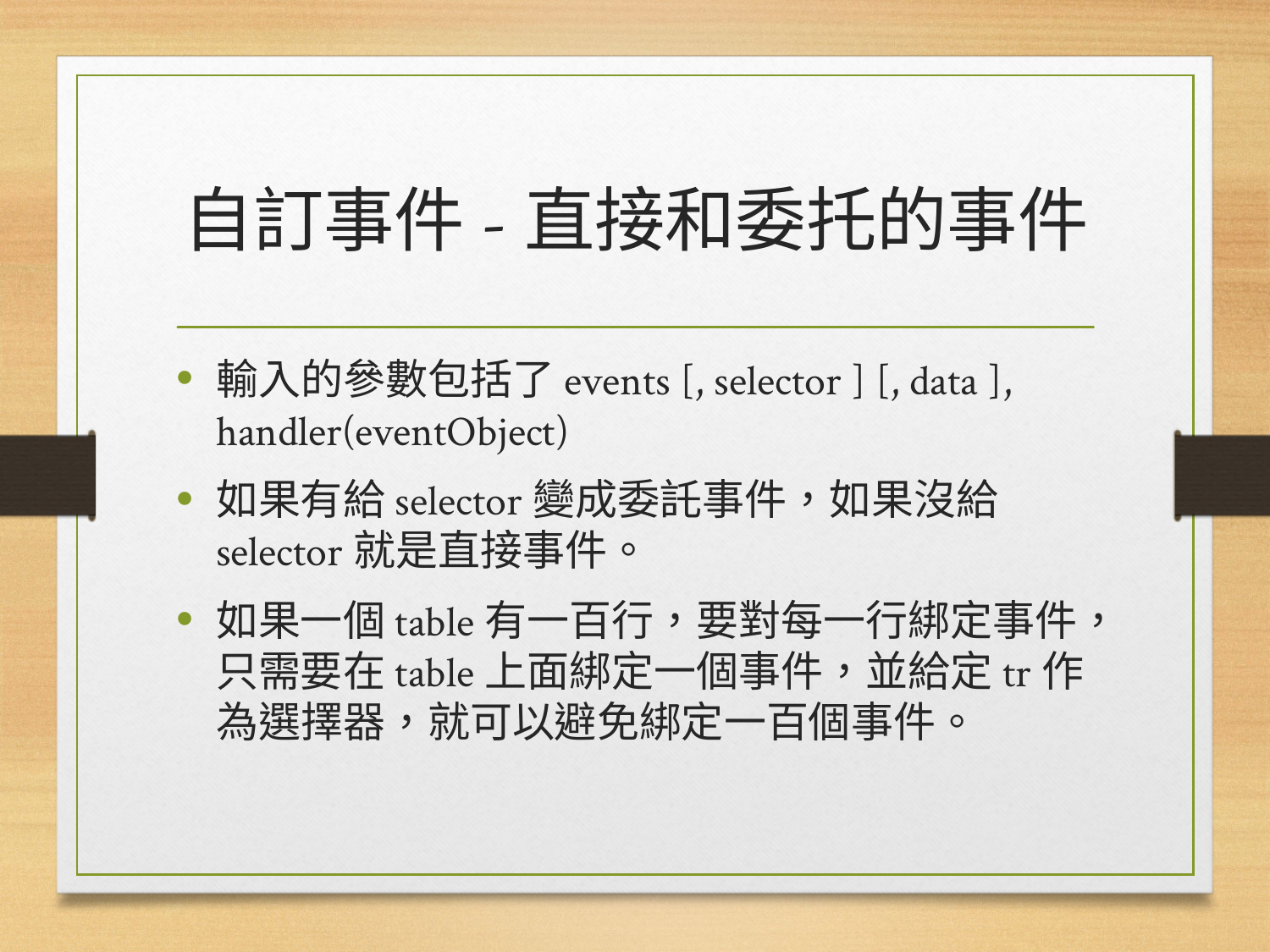

# 自訂事件-直接和委托的事件
輸入的參數包括了events [, selector ] [, data ], handler(eventObject)
如果有給selector變成委託事件，如果沒給selector就是直接事件。
如果一個table有一百行，要對每一行綁定事件，只需要在table上面綁定一個事件，並給定tr作為選擇器，就可以避免綁定一百個事件。